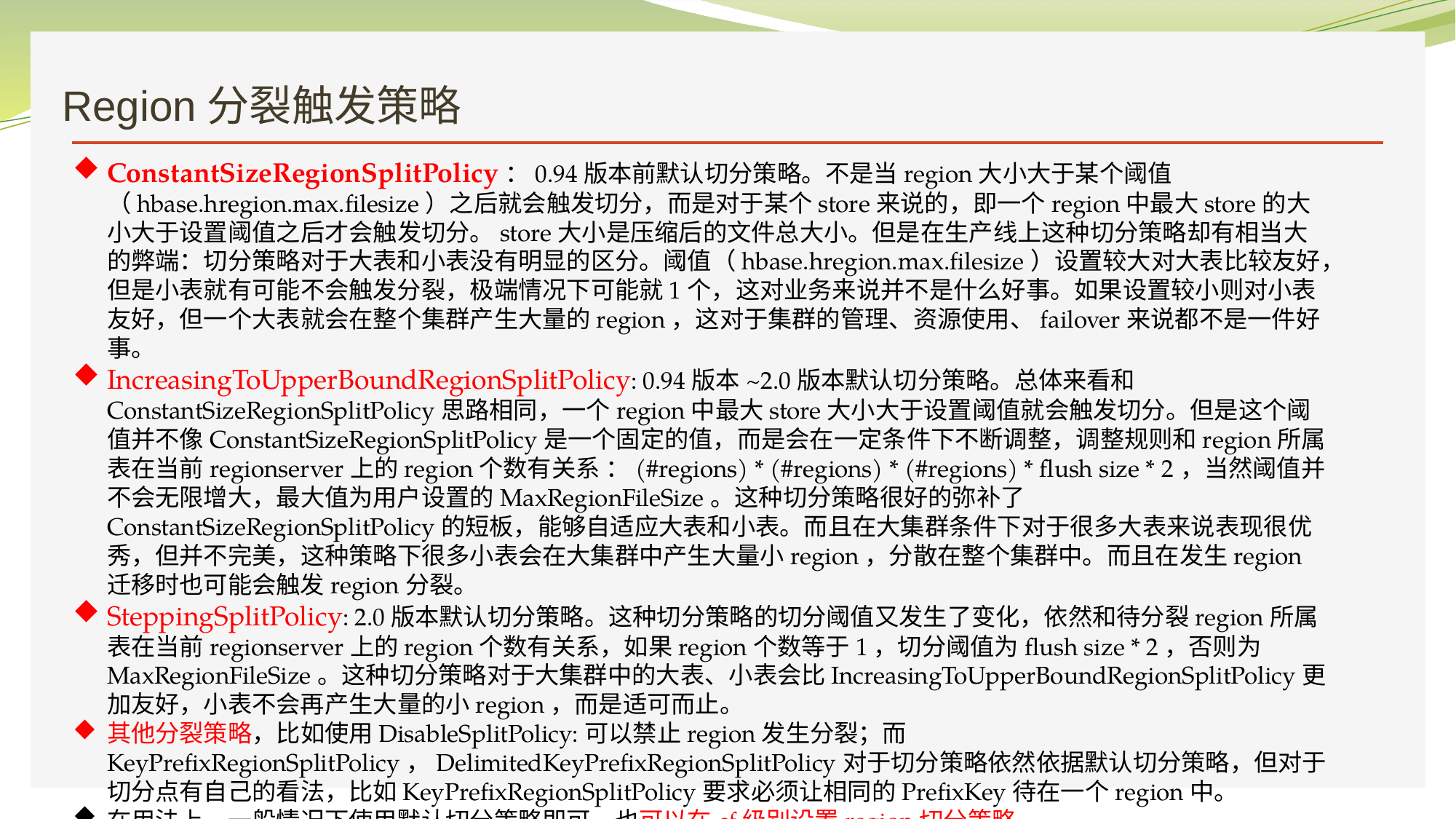

# Region分裂触发策略
ConstantSizeRegionSplitPolicy：0.94版本前默认切分策略。不是当region大小大于某个阈值（hbase.hregion.max.filesize）之后就会触发切分，而是对于某个store来说的，即一个region中最大store的大小大于设置阈值之后才会触发切分。store大小是压缩后的文件总大小。但是在生产线上这种切分策略却有相当大的弊端：切分策略对于大表和小表没有明显的区分。阈值（hbase.hregion.max.filesize）设置较大对大表比较友好，但是小表就有可能不会触发分裂，极端情况下可能就1个，这对业务来说并不是什么好事。如果设置较小则对小表友好，但一个大表就会在整个集群产生大量的region，这对于集群的管理、资源使用、failover来说都不是一件好事。
IncreasingToUpperBoundRegionSplitPolicy: 0.94版本~2.0版本默认切分策略。总体来看和ConstantSizeRegionSplitPolicy思路相同，一个region中最大store大小大于设置阈值就会触发切分。但是这个阈值并不像ConstantSizeRegionSplitPolicy是一个固定的值，而是会在一定条件下不断调整，调整规则和region所属表在当前regionserver上的region个数有关系 ：(#regions) * (#regions) * (#regions) * flush size * 2，当然阈值并不会无限增大，最大值为用户设置的MaxRegionFileSize。这种切分策略很好的弥补了ConstantSizeRegionSplitPolicy的短板，能够自适应大表和小表。而且在大集群条件下对于很多大表来说表现很优秀，但并不完美，这种策略下很多小表会在大集群中产生大量小region，分散在整个集群中。而且在发生region迁移时也可能会触发region分裂。
SteppingSplitPolicy: 2.0版本默认切分策略。这种切分策略的切分阈值又发生了变化，依然和待分裂region所属表在当前regionserver上的region个数有关系，如果region个数等于1，切分阈值为flush size * 2，否则为MaxRegionFileSize。这种切分策略对于大集群中的大表、小表会比IncreasingToUpperBoundRegionSplitPolicy更加友好，小表不会再产生大量的小region，而是适可而止。
其他分裂策略，比如使用DisableSplitPolicy:可以禁止region发生分裂；而KeyPrefixRegionSplitPolicy，DelimitedKeyPrefixRegionSplitPolicy对于切分策略依然依据默认切分策略，但对于切分点有自己的看法，比如KeyPrefixRegionSplitPolicy要求必须让相同的PrefixKey待在一个region中。
在用法上，一般情况下使用默认切分策略即可，也可以在cf级别设置region切分策略